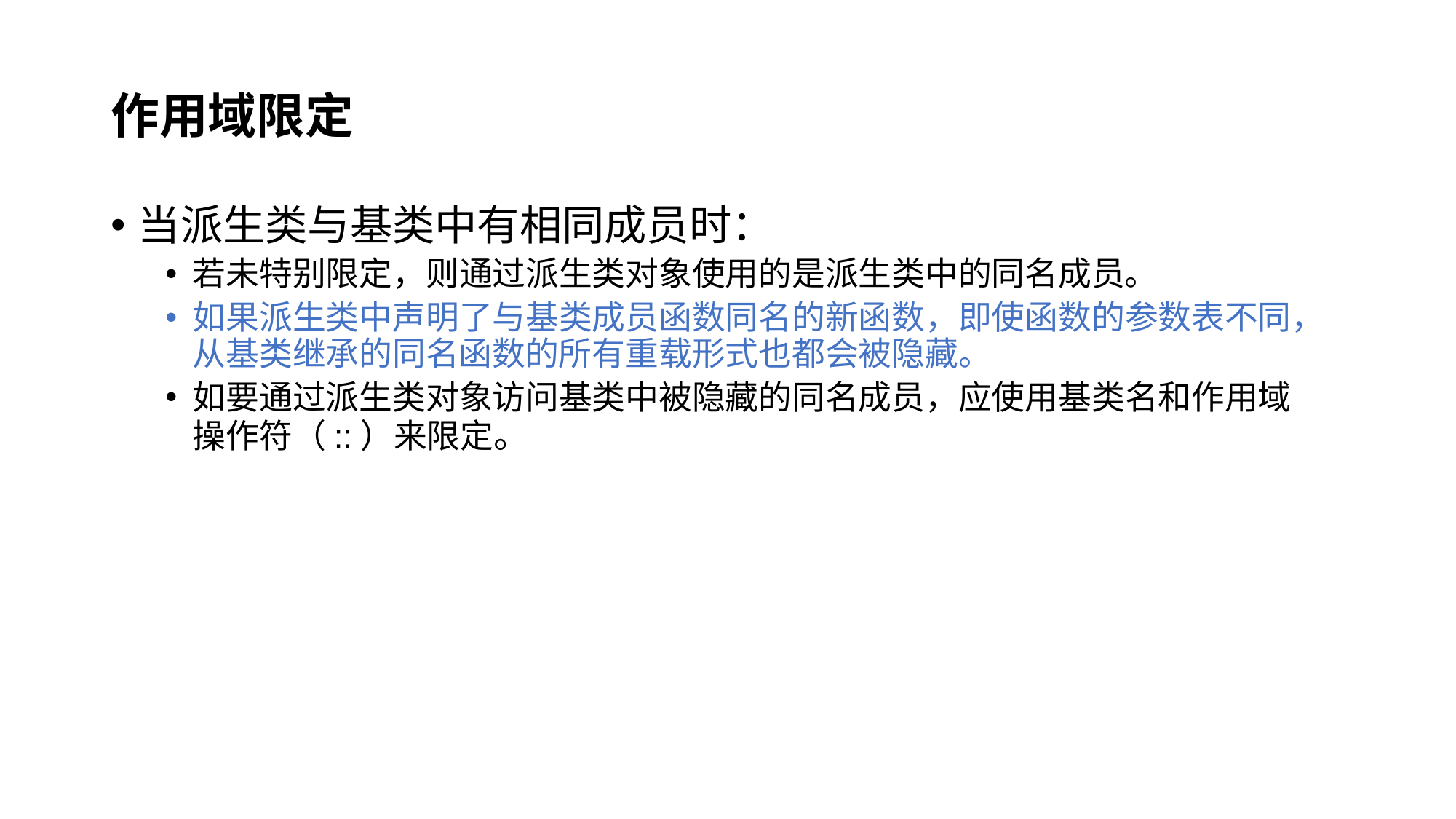

作用域限定
当派生类与基类中有相同成员时：
若未特别限定，则通过派生类对象使用的是派生类中的同名成员。
如果派生类中声明了与基类成员函数同名的新函数，即使函数的参数表不同，从基类继承的同名函数的所有重载形式也都会被隐藏。
如要通过派生类对象访问基类中被隐藏的同名成员，应使用基类名和作用域操作符（::）来限定。